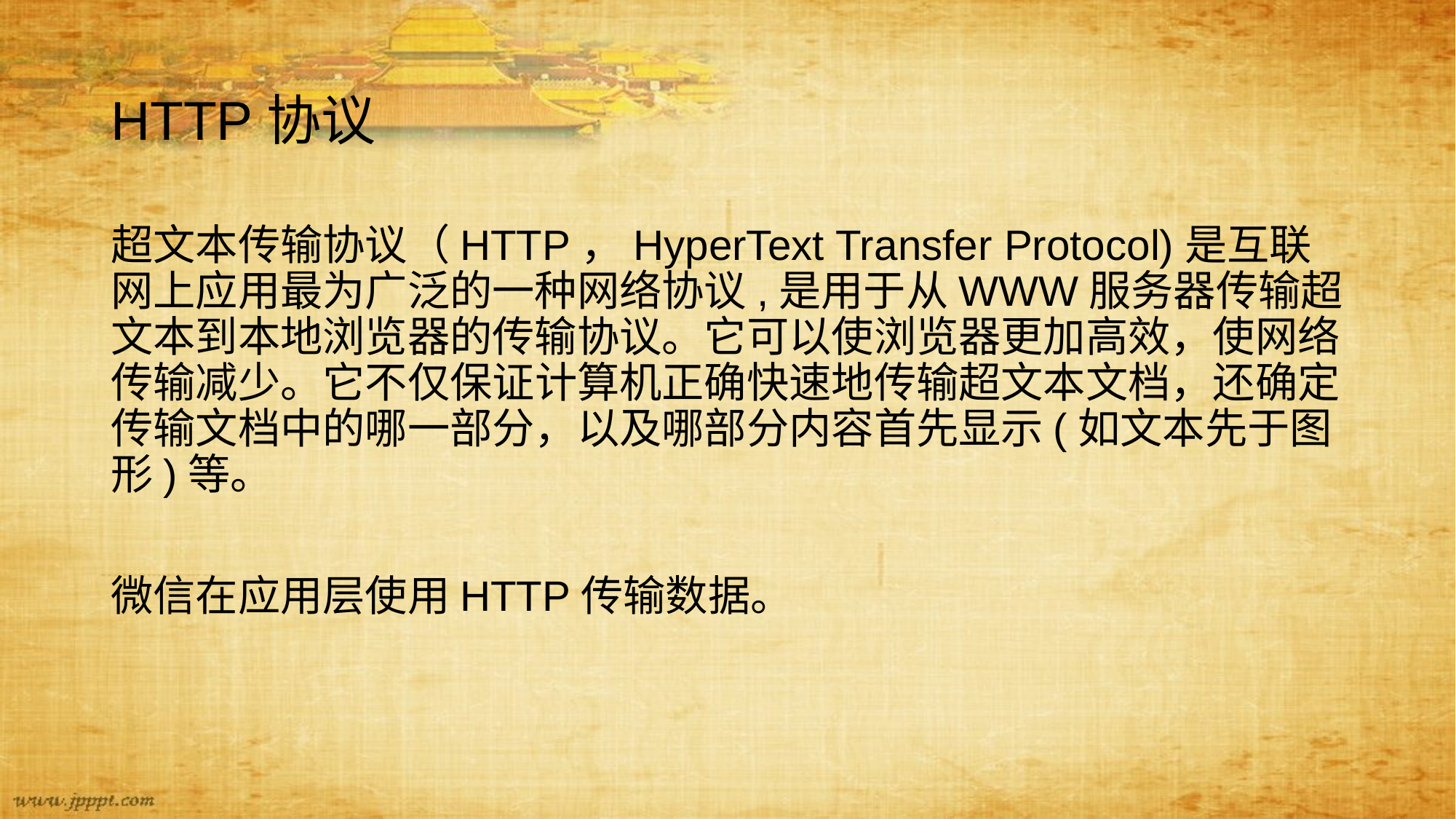

# HTTP协议
超文本传输协议（HTTP，HyperText Transfer Protocol)是互联网上应用最为广泛的一种网络协议,是用于从WWW服务器传输超文本到本地浏览器的传输协议。它可以使浏览器更加高效，使网络传输减少。它不仅保证计算机正确快速地传输超文本文档，还确定传输文档中的哪一部分，以及哪部分内容首先显示(如文本先于图形)等。

微信在应用层使用HTTP传输数据。